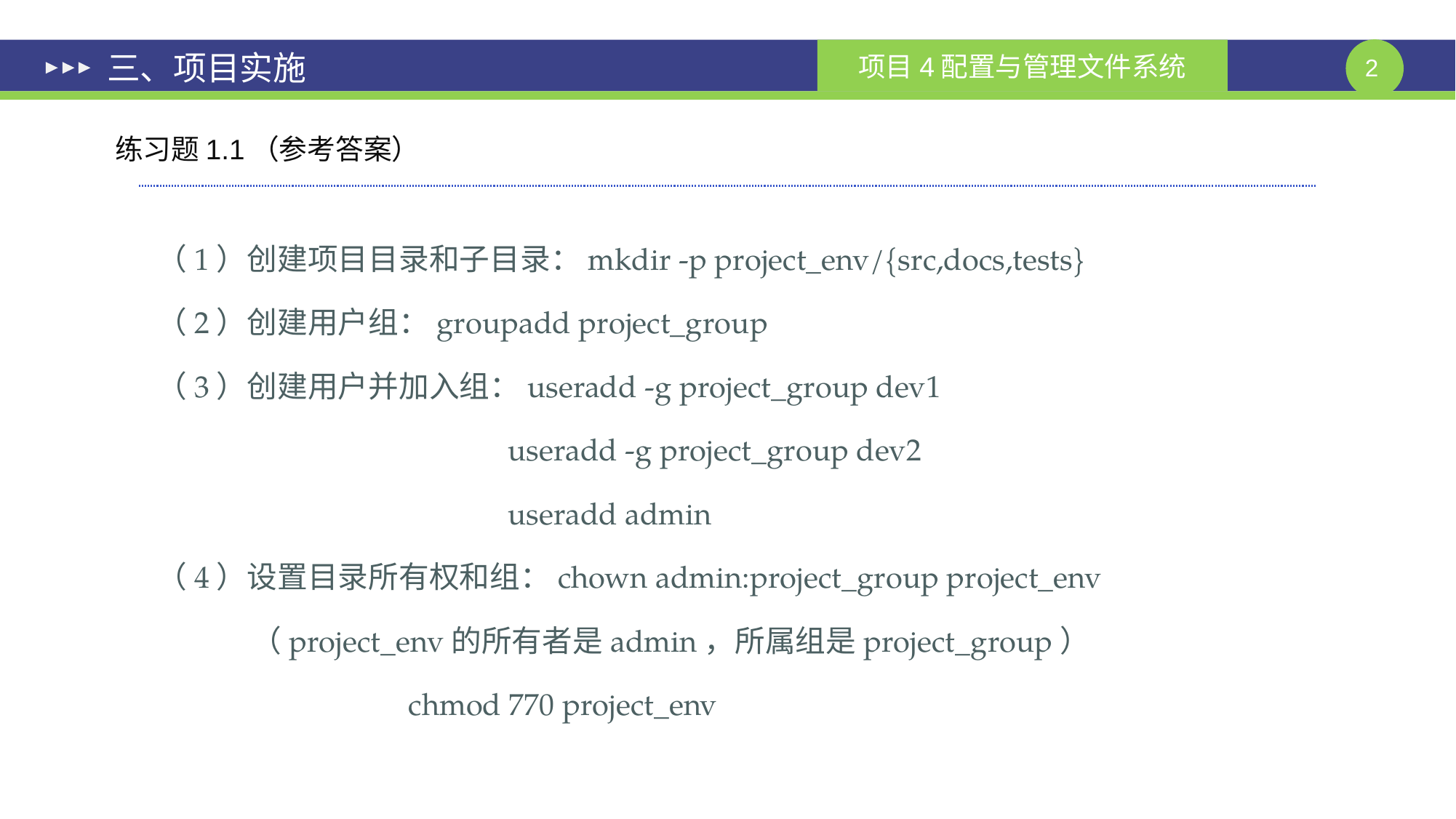

# 三、项目实施
练习题1.1（参考答案）

（1）创建项目目录和子目录：mkdir -p project_env/{src,docs,tests}
（2）创建用户组：groupadd project_group
（3）创建用户并加入组：useradd -g project_group dev1
                                              useradd -g project_group dev2
                                              useradd admin
（4）设置目录所有权和组：chown admin:project_group project_env
             （project_env的所有者是admin，所属组是project_group）
                                 chmod 770 project_env